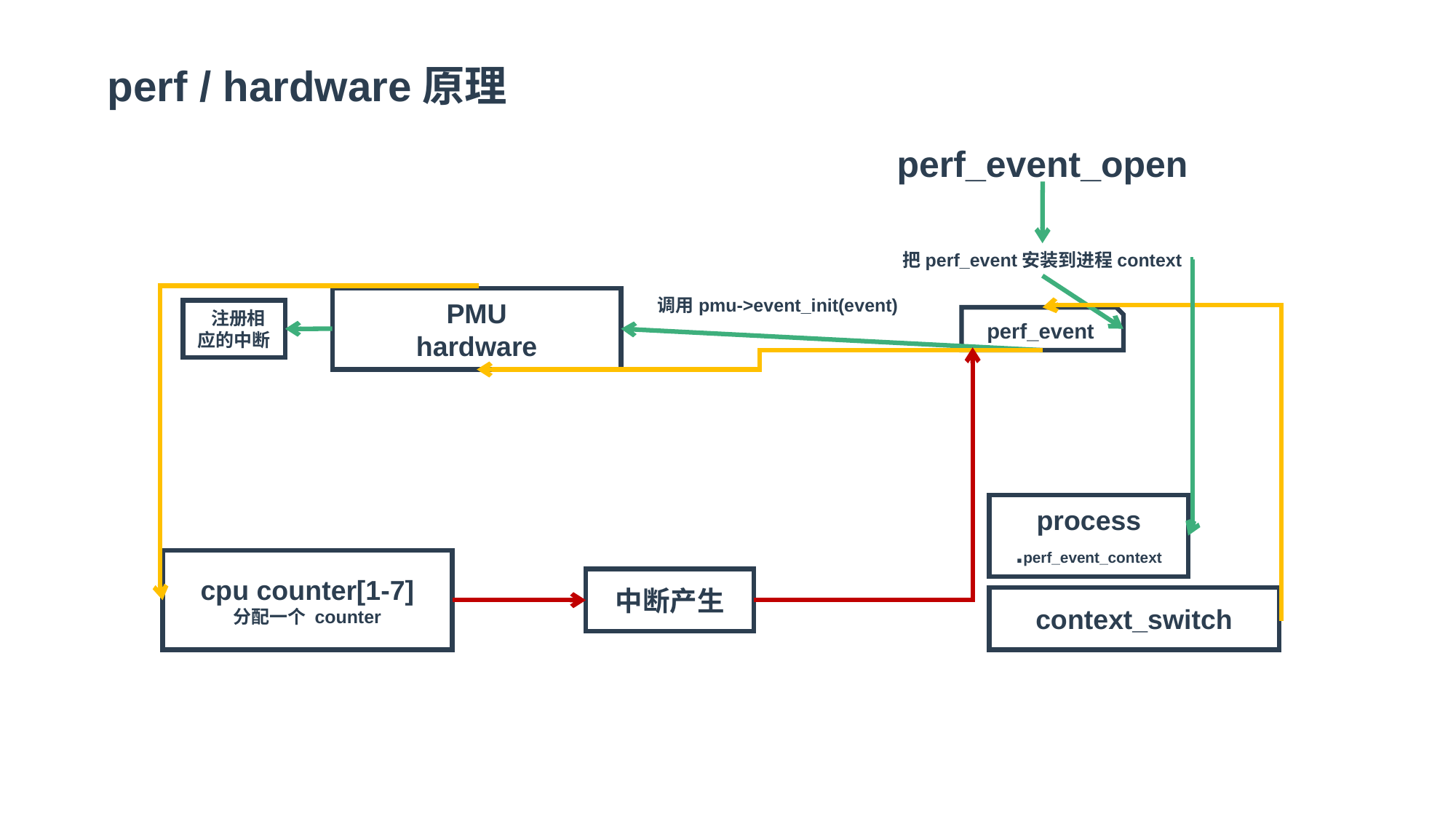

perf / hardware原理
perf_event_open
把perf_event安装到进程context
PMU
hardware
调用pmu->event_init(event)
 注册相应的中断
perf_event
process
.perf_event_context
cpu counter[1-7]
分配一个 counter
中断产生
context_switch